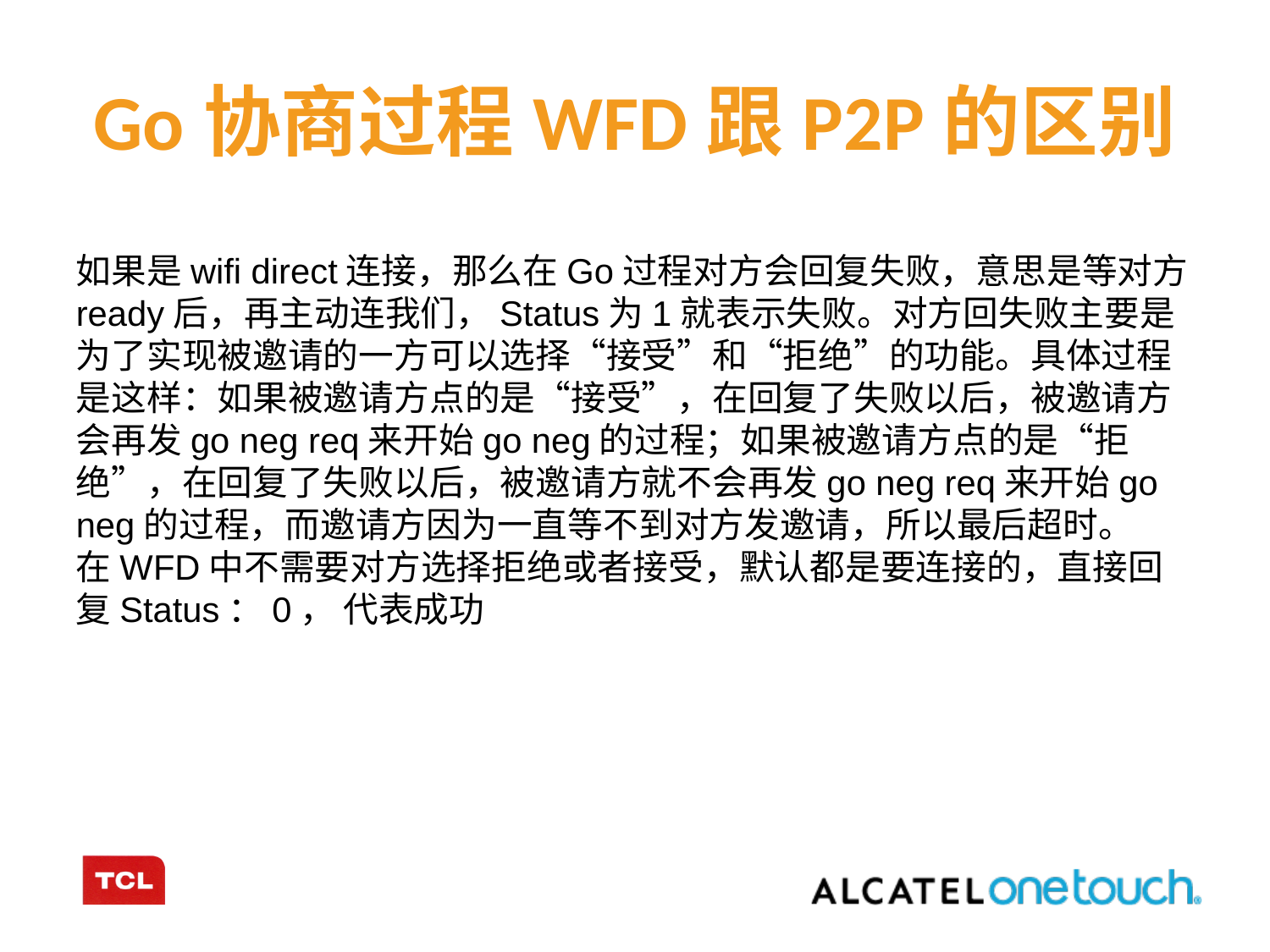

Go协商过程WFD跟P2P的区别
如果是wifi direct连接，那么在Go过程对方会回复失败，意思是等对方ready后，再主动连我们，Status为1就表示失败。对方回失败主要是为了实现被邀请的一方可以选择“接受”和“拒绝”的功能。具体过程是这样：如果被邀请方点的是“接受”，在回复了失败以后，被邀请方会再发go neg req来开始go neg的过程；如果被邀请方点的是“拒绝”，在回复了失败以后，被邀请方就不会再发go neg req来开始go neg的过程，而邀请方因为一直等不到对方发邀请，所以最后超时。
在WFD中不需要对方选择拒绝或者接受，默认都是要连接的，直接回复Status：0， 代表成功